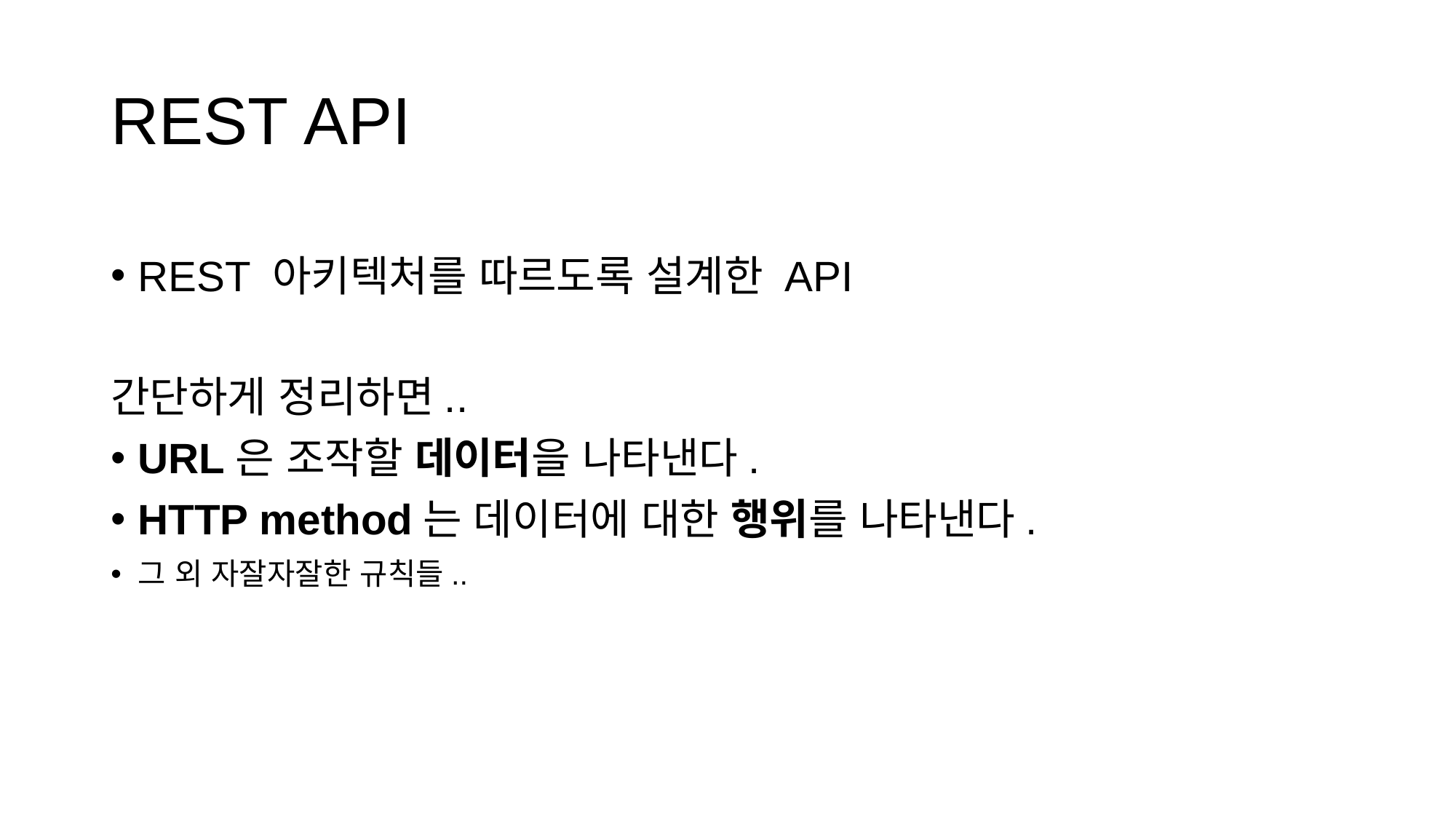

# REST API
REST 아키텍처를 따르도록 설계한 API

간단하게 정리하면..
URL은 조작할 데이터을 나타낸다.
HTTP method는 데이터에 대한 행위를 나타낸다.
그 외 자잘자잘한 규칙들..